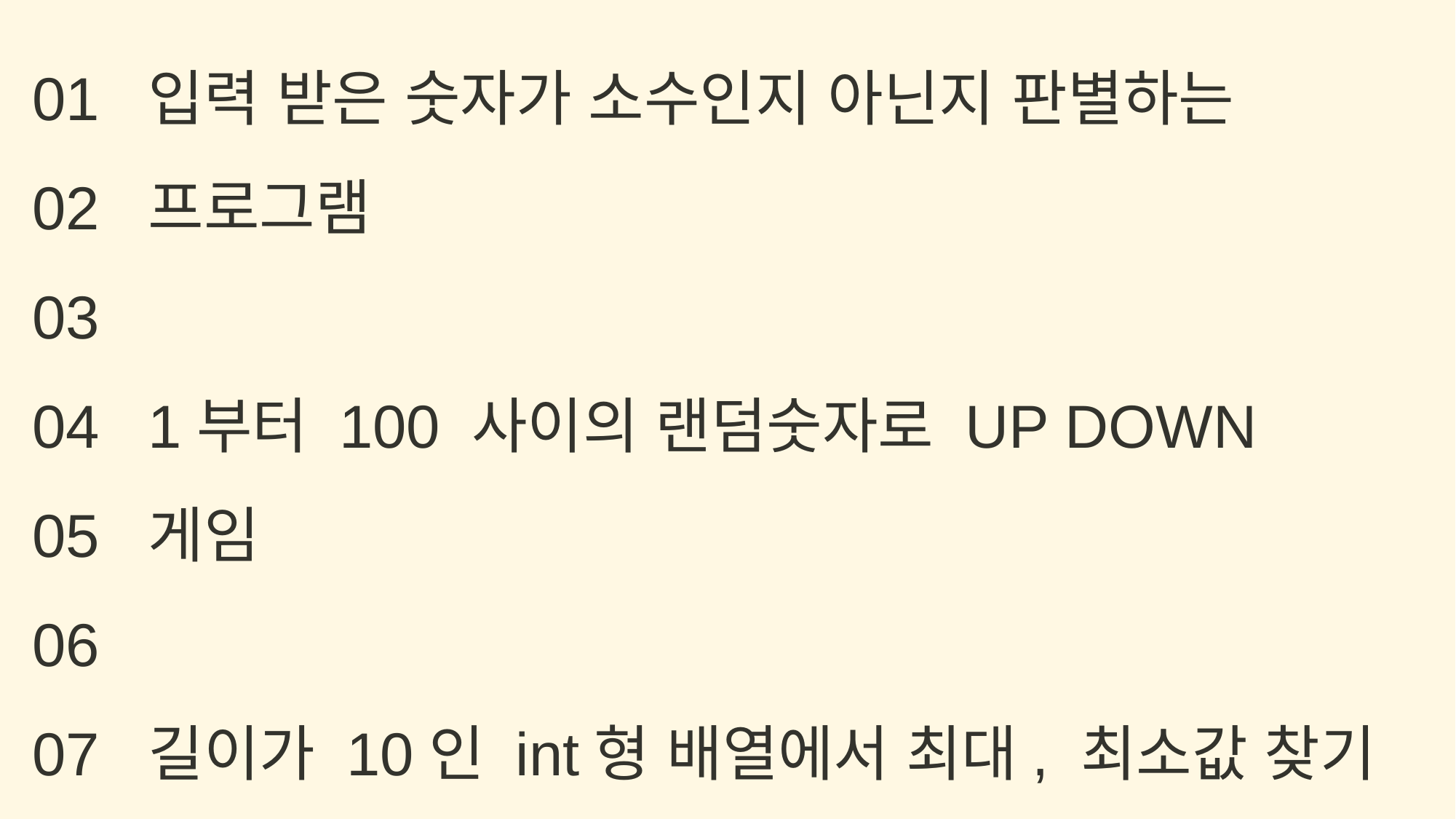

입력 받은 숫자가 소수인지 아닌지 판별하는
프로그램

1부터 100 사이의 랜덤숫자로 UP DOWN 게임

길이가 10인 int형 배열에서 최대, 최소값 찾기
배열은 랜덤 초기화!

01
02
03
04
05
06
07